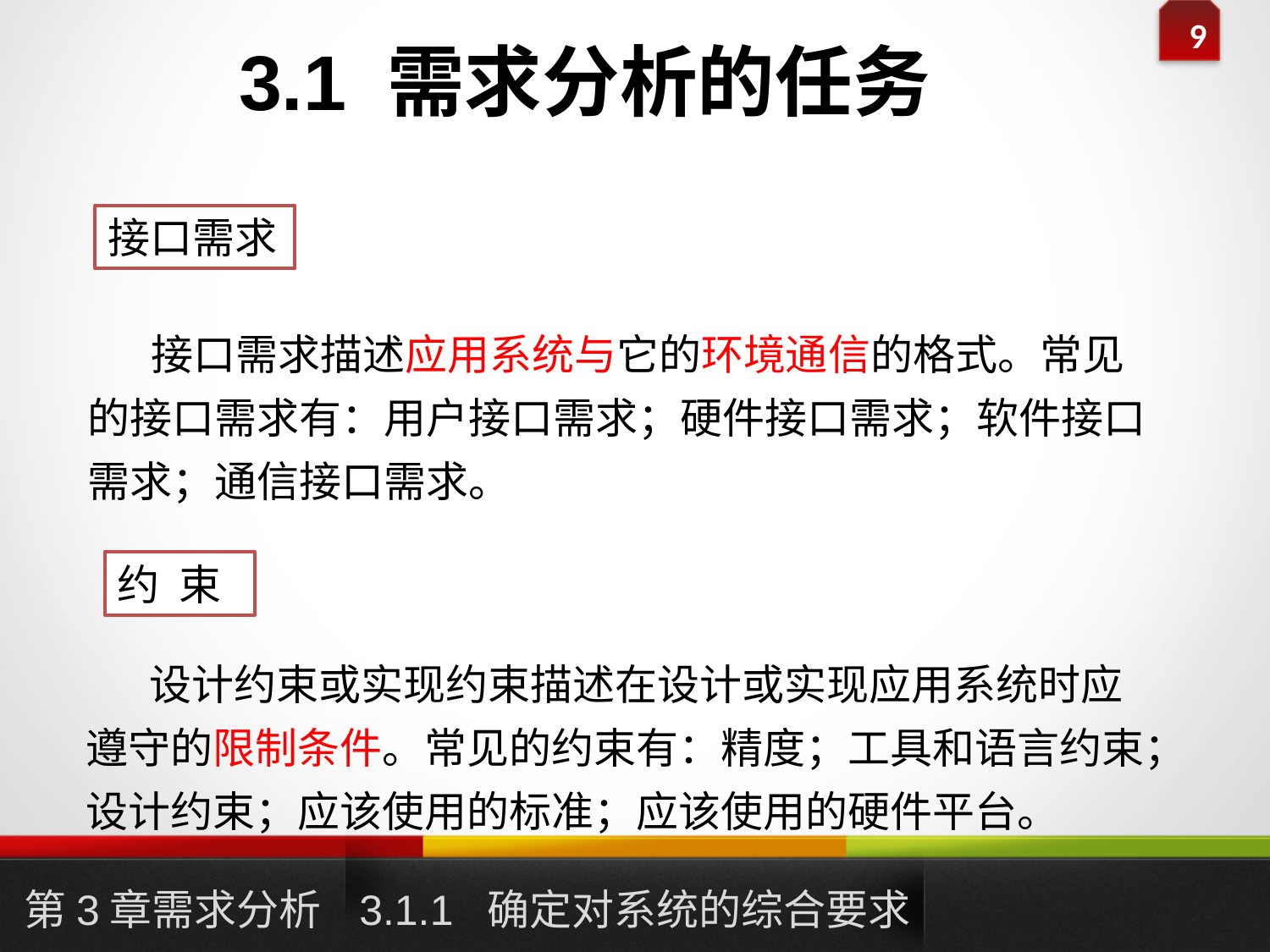

# 3.1 需求分析的任务
接口需求
接口需求描述应用系统与它的环境通信的格式。常见的接口需求有：用户接口需求；硬件接口需求；软件接口需求；通信接口需求。
约  束
设计约束或实现约束描述在设计或实现应用系统时应遵守的限制条件。常见的约束有：精度；工具和语言约束；设计约束；应该使用的标准；应该使用的硬件平台。
第3章需求分析
3.1.1  确定对系统的综合要求